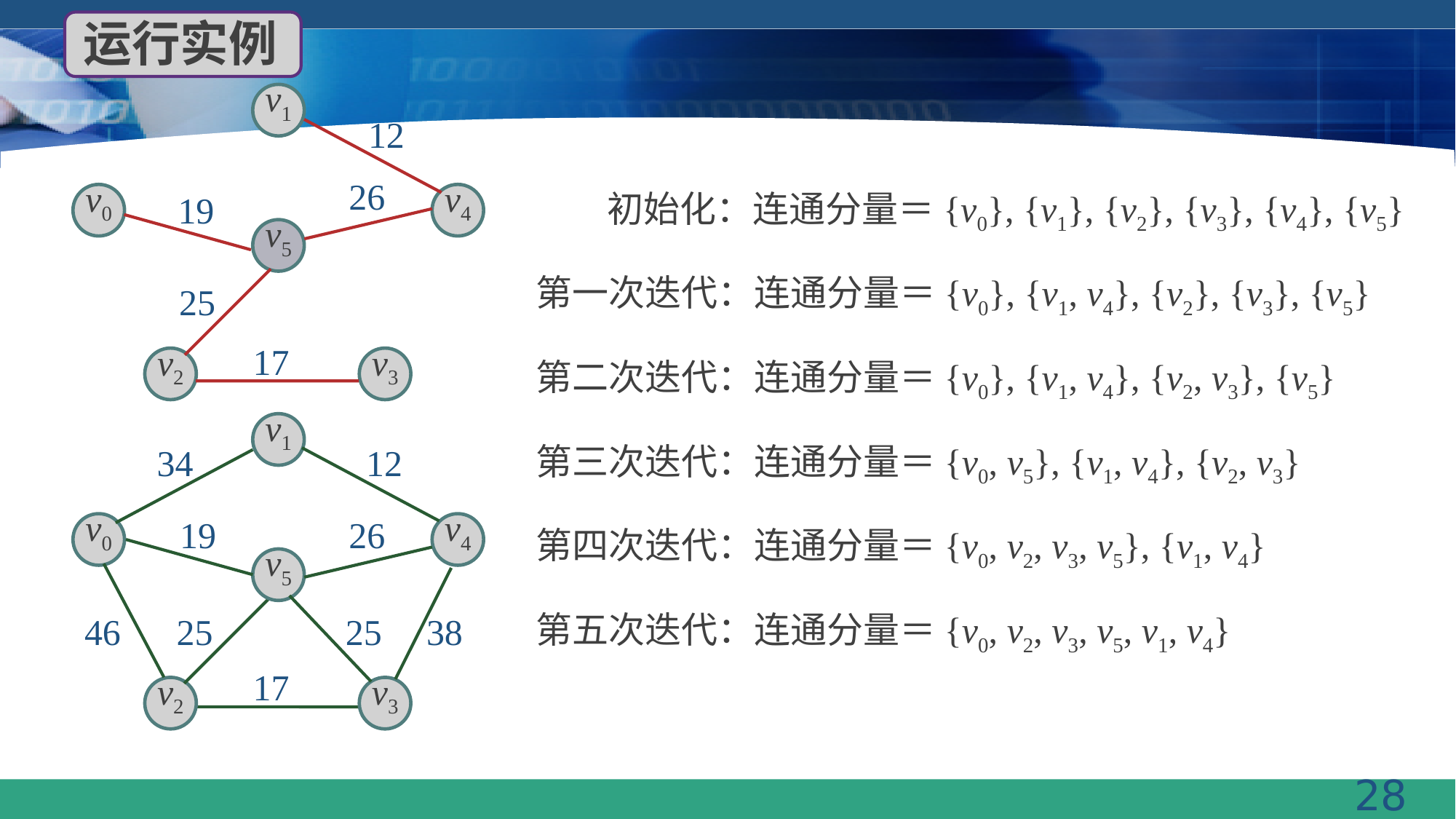

运行实例

v1
12

26

初始化：连通分量＝{v0}, {v1}, {v2}, {v3}, {v4}, {v5}
19

v0
v4
v5
第一次迭代：连通分量＝{v0}, {v1, v4}, {v2}, {v3}, {v5}

25
17

v2
v3
第二次迭代：连通分量＝{v0}, {v1, v4}, {v2, v3}, {v5}
v1
34
12

19
26
v0
v4

v5

46
25
25
38
17
v2
v3

第三次迭代：连通分量＝{v0, v5}, {v1, v4}, {v2, v3}
第四次迭代：连通分量＝{v0, v2, v3, v5}, {v1, v4}
第五次迭代：连通分量＝{v0, v2, v3, v5, v1, v4}